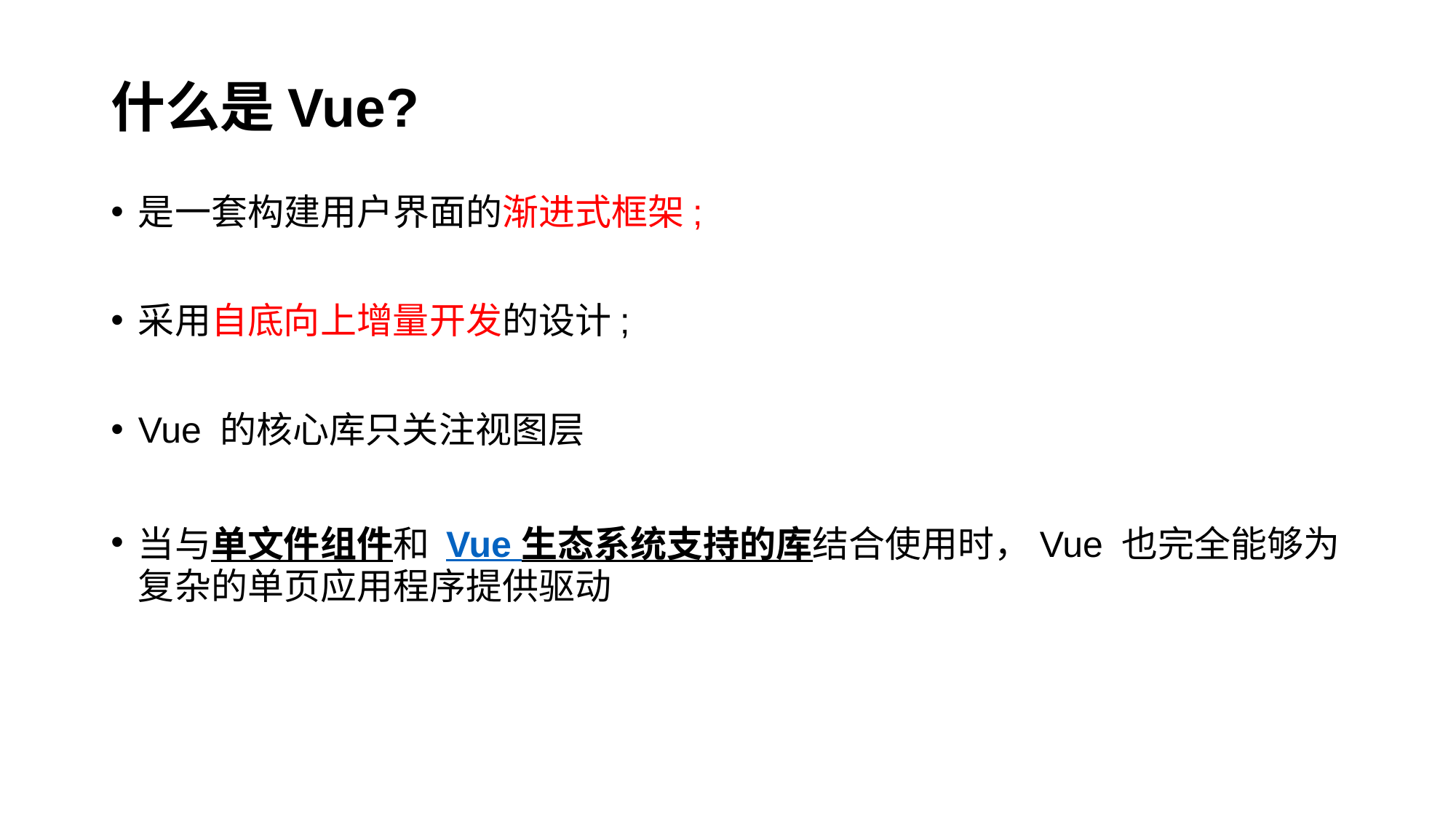

# 什么是Vue?
是一套构建用户界面的渐进式框架;

采用自底向上增量开发的设计;

Vue 的核心库只关注视图层

当与单文件组件和 Vue 生态系统支持的库结合使用时，Vue 也完全能够为复杂的单页应用程序提供驱动